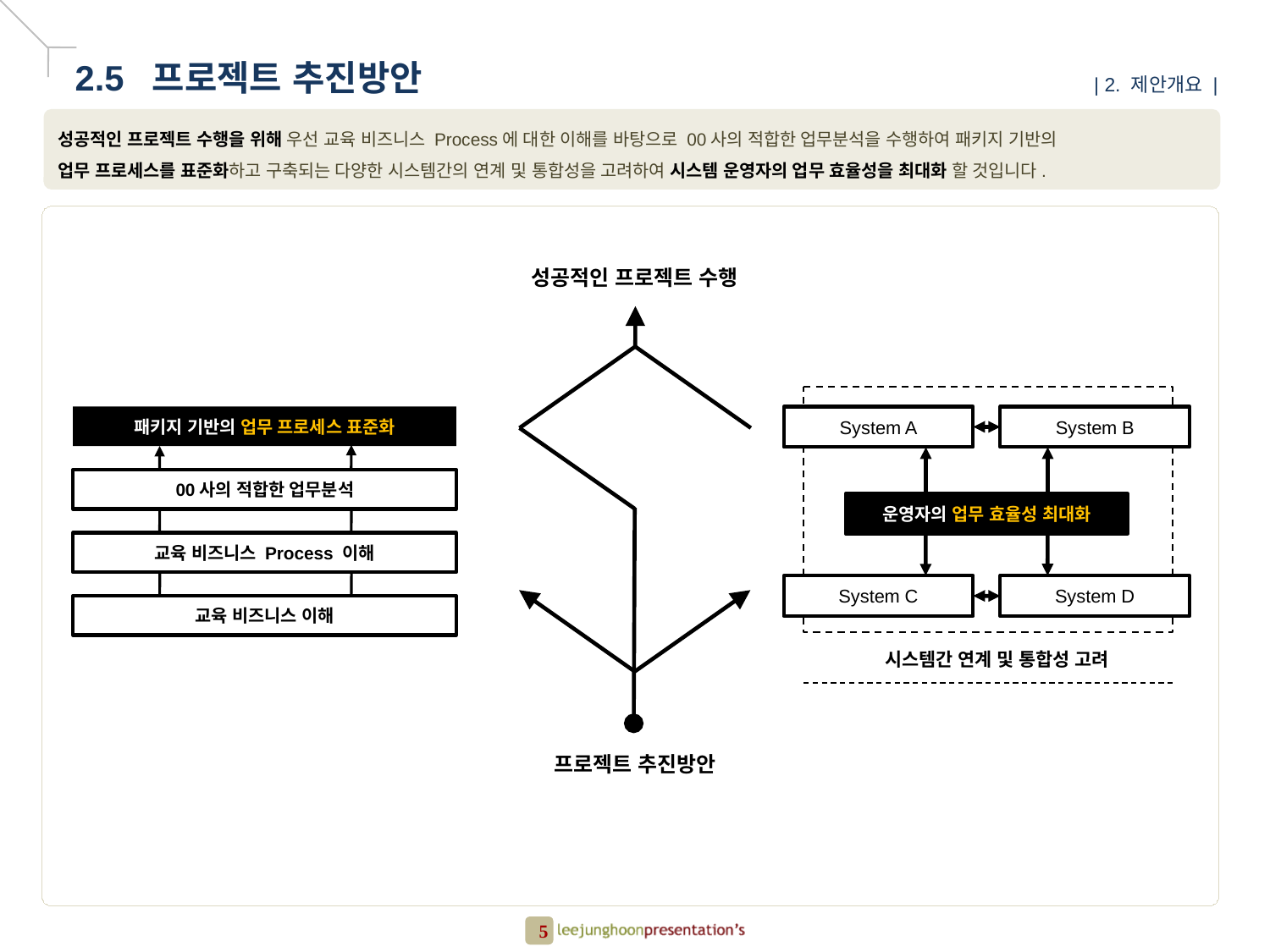

성공적인 프로젝트 수행
프로젝트 추진방안

System A
System B
System C
System D
운영자의 업무 효율성 최대화
시스템간 연계 및 통합성 고려
패키지 기반의 업무 프로세스 표준화
00사의 적합한 업무분석
교육 비즈니스 Process 이해
교육 비즈니스 이해